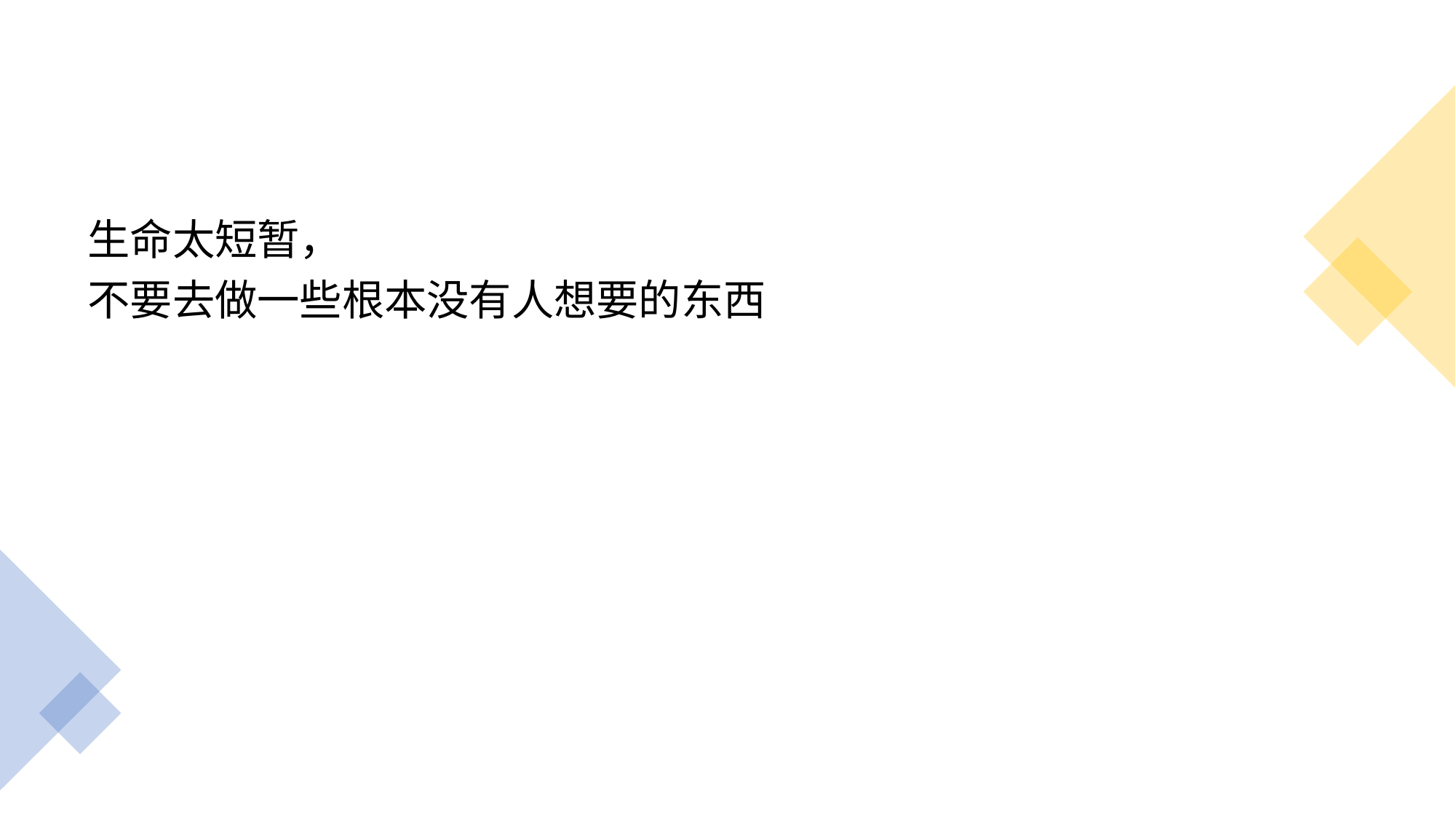

生命太短暂，
不要去做一些根本没有人想要的东西

此照片，作者: 未知作者，许可证: CC BY-SA